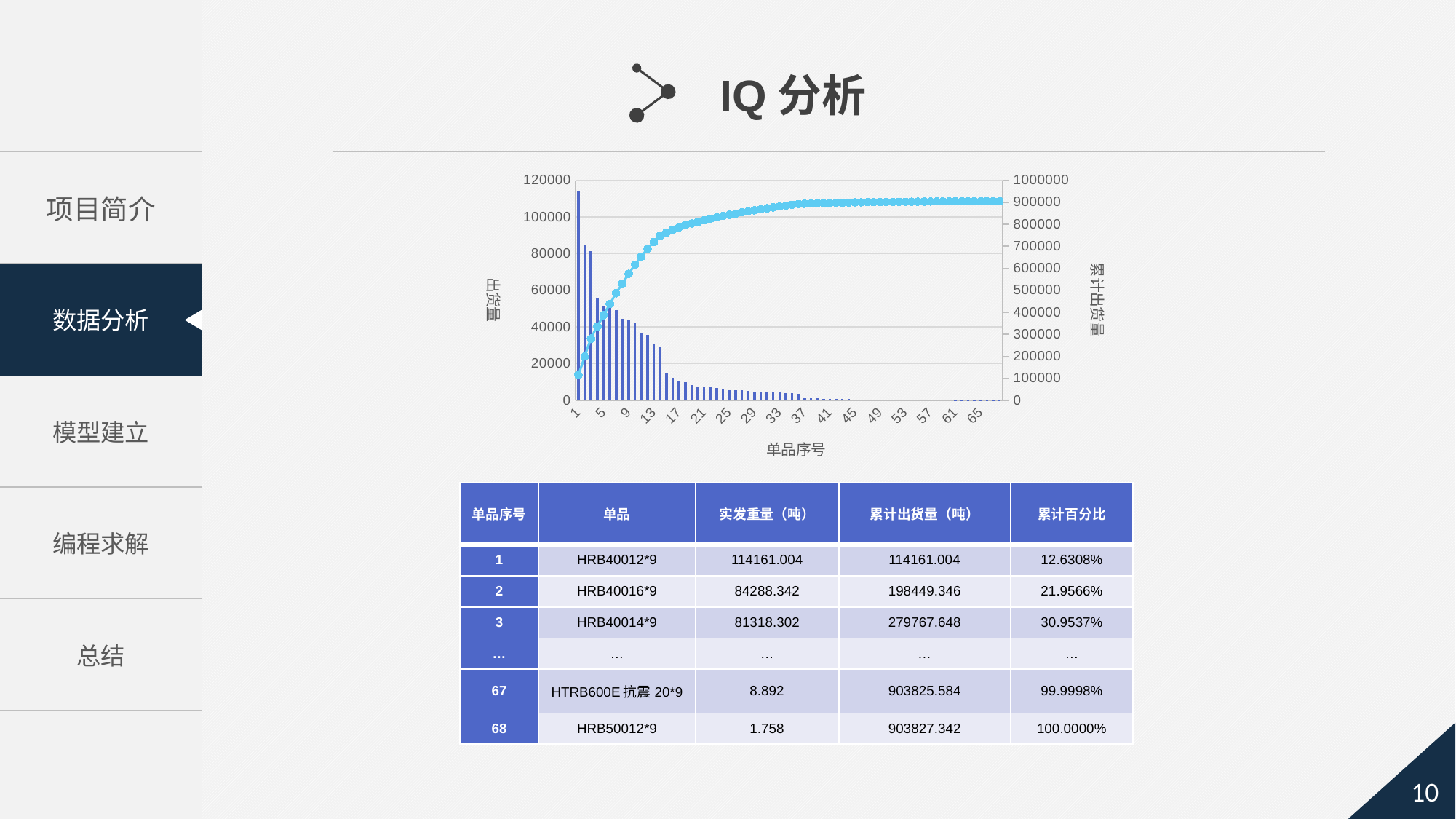

IQ分析

### Chart

| Category |  |  |
|---|---|---|
| 1 | 114161.004000005 | 114161.004000005 |
| 2 | 84288.3419999967 | 198449.346000002 |
| 3 | 81318.3019999964 | 279767.647999998 |
| 4 | 55678.3920000003 | 335446.039999998 |
| 5 | 51453.1440000013 | 386899.184 |
| 6 | 50333.1660000024 | 437232.350000002 |
| 7 | 48999.5999999987 | 486231.950000001 |
| 8 | 44478.8319999988 | 530710.781999999 |
| 9 | 43700.5800000005 | 574411.362 |
| 10 | 41943.8759999989 | 616355.237999999 |
| 11 | 36459.108000001 | 652814.346 |
| 12 | 35804.3400000005 | 688618.686 |
| 13 | 30348.396000001 | 718967.082000001 |
| 14 | 29113.1100000002 | 748080.192000002 |
| 15 | 14466.41 | 762546.602000002 |
| 16 | 12055.428 | 774602.030000002 |
| 17 | 10633.392 | 785235.422000002 |
| 18 | 9688.72000000002 | 794924.142000002 |
| 19 | 8361.24800000001 | 803285.390000002 |
| 20 | 7195.472 | 810480.862000002 |
| 21 | 7176.34499999999 | 817657.207000002 |
| 22 | 6986.60999999998 | 824643.817000002 |
| 23 | 6616.80000000001 | 831260.617000002 |
| 24 | 5970.178 | 837230.795000002 |
| 25 | 5436.242 | 842667.037000002 |
| 26 | 5354.224 | 848021.261000002 |
| 27 | 5344.596 | 853365.857000002 |
| 28 | 5071.066 | 858436.923000002 |
| 29 | 4574.4 | 863011.323000002 |
| 30 | 4452.73800000001 | 867464.061000002 |
| 31 | 4437.216 | 871901.277000002 |
| 32 | 4363.61399999999 | 876264.891000002 |
| 33 | 4128.7 | 880393.591000002 |
| 34 | 4047.67 | 884441.261000002 |
| 35 | 3952.152 | 888393.413000002 |
| 36 | 3320.45 | 891713.863000002 |
| 37 | 1121.483 | 892835.346000002 |
| 38 | 1108.8 | 893944.146000002 |
| 39 | 1103.256 | 895047.402000002 |
| 40 | 750.96 | 895798.362000002 |
| 41 | 651.42 | 896449.782000002 |
| 42 | 623.312 | 897073.094000002 |
| 43 | 587.358 | 897660.452000002 |
| 44 | 543.65 | 898204.102000002 |
| 45 | 478.66 | 898682.762000002 |
| 46 | 471.829 | 899154.591000002 |
| 47 | 460.8 | 899615.391000002 |
| 48 | 399.168 | 900014.559000002 |
| 49 | 351.342 | 900365.901000002 |
| 50 | 341.955 | 900707.856000002 |
| 51 | 317.072 | 901024.928000002 |
| 52 | 316.008 | 901340.936000002 |
| 53 | 312.7 | 901653.636000002 |
| 54 | 308.308 | 901961.944000002 |
| 55 | 304.8 | 902266.744000002 |
| 56 | 279.62 | 902546.364000002 |
| 57 | 244.53 | 902790.894000002 |
| 58 | 239.894 | 903030.788000002 |
| 59 | 209.04 | 903239.828000002 |
| 60 | 137.445 | 903377.273000002 |
| 61 | 106.928 | 903484.201000002 |
| 62 | 99.55 | 903583.751000002 |
| 63 | 70.924 | 903654.675000002 |
| 64 | 68.759 | 903723.434000002 |
| 65 | 63.756 | 903787.190000002 |
| 66 | 29.502 | 903816.692000002 |
| 67 | 8.892 | 903825.584000002 |
| 68 | 1.758 | 903827.342000002 |
| 单品序号 | 单品 | 实发重量（吨） | 累计出货量（吨） | 累计百分比 |
| --- | --- | --- | --- | --- |
| 1 | HRB40012\*9 | 114161.004 | 114161.004 | 12.6308% |
| 2 | HRB40016\*9 | 84288.342 | 198449.346 | 21.9566% |
| 3 | HRB40014\*9 | 81318.302 | 279767.648 | 30.9537% |
| … | … | … | … | … |
| 67 | HTRB600E抗震20\*9 | 8.892 | 903825.584 | 99.9998% |
| 68 | HRB50012\*9 | 1.758 | 903827.342 | 100.0000% |